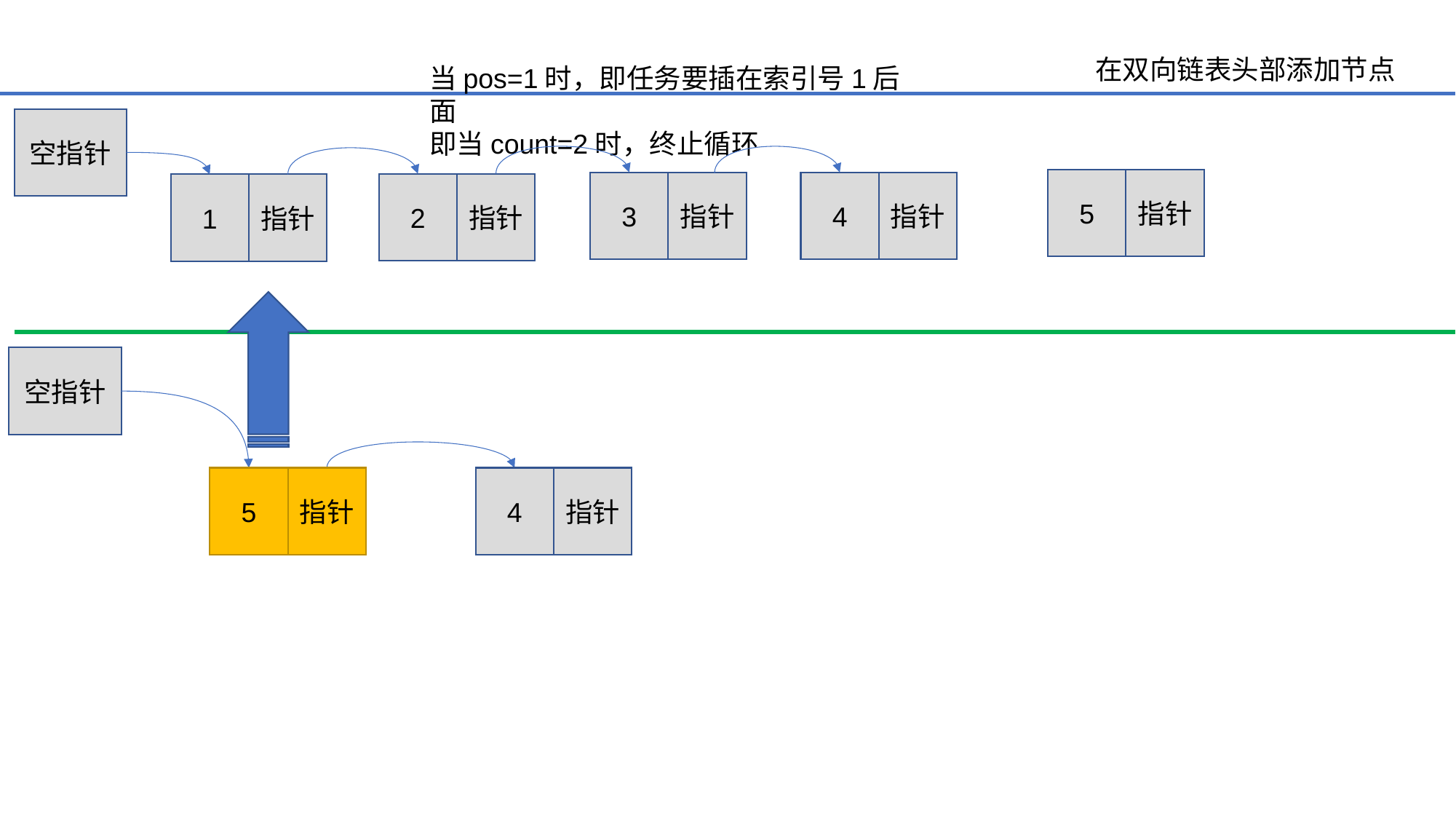

在双向链表头部添加节点
当pos=1时，即任务要插在索引号1后面
即当count=2时，终止循环
空指针
指针
5
指针
3
指针
4
指针
2
指针
1

空指针
指针
5
指针
4